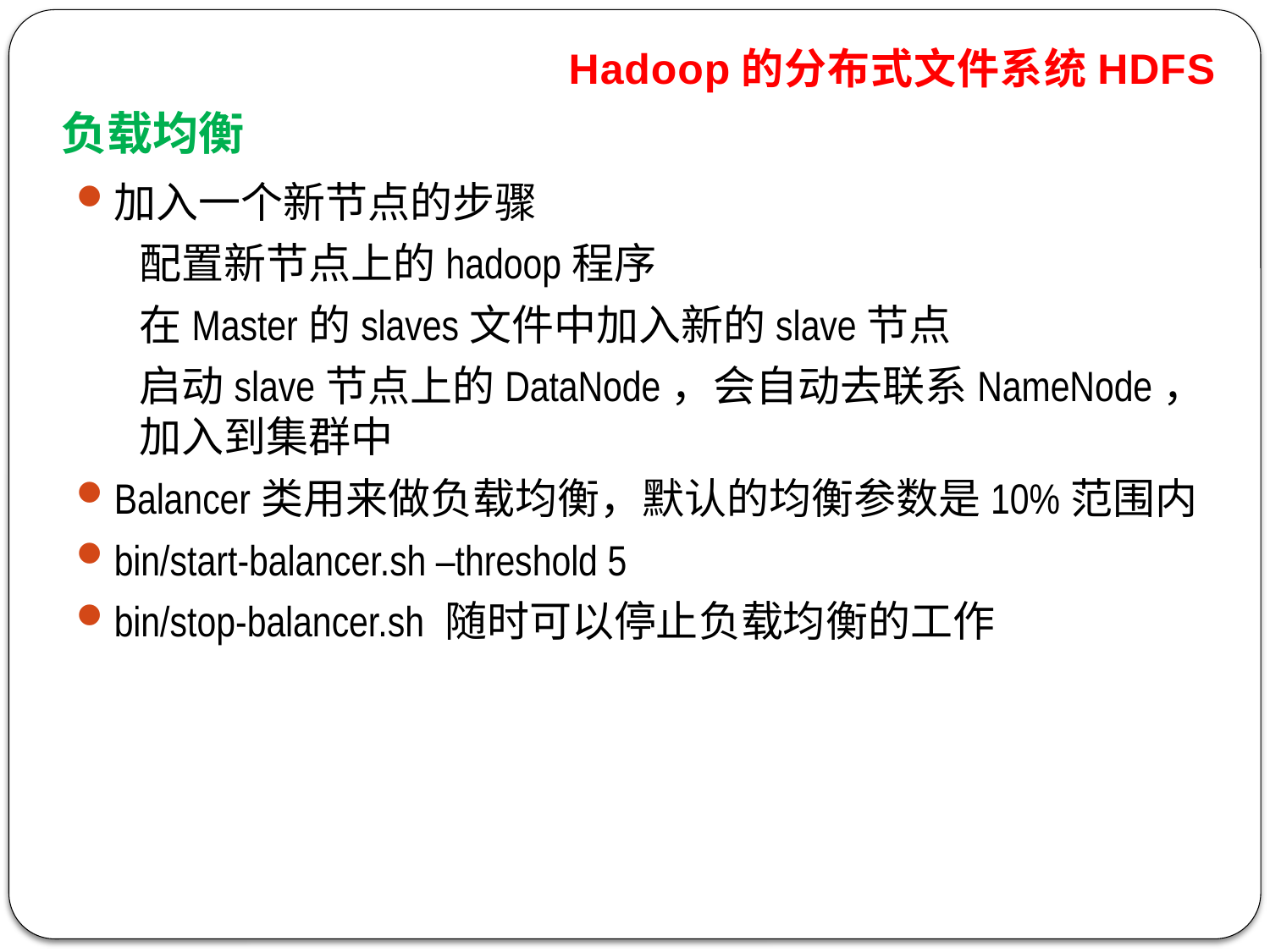

Hadoop的分布式文件系统HDFS
负载均衡
加入一个新节点的步骤
配置新节点上的hadoop程序
在Master的slaves文件中加入新的slave节点
启动slave节点上的DataNode，会自动去联系NameNode，加入到集群中
Balancer类用来做负载均衡，默认的均衡参数是10%范围内
bin/start-balancer.sh –threshold 5
bin/stop-balancer.sh 随时可以停止负载均衡的工作